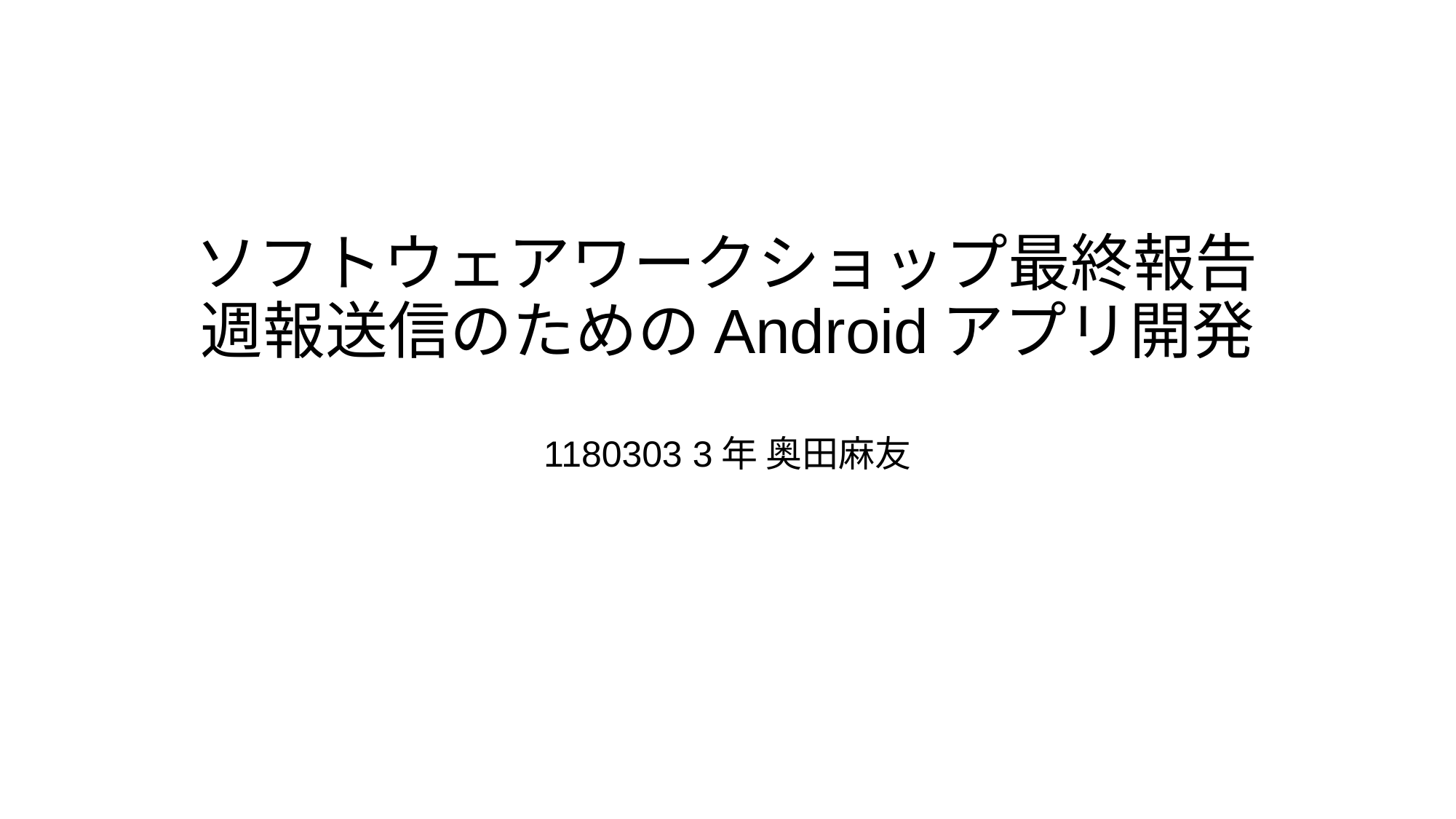

# ソフトウェアワークショップ最終報告 週報送信のためのAndroidアプリ開発
1180303 3年 奥田麻友